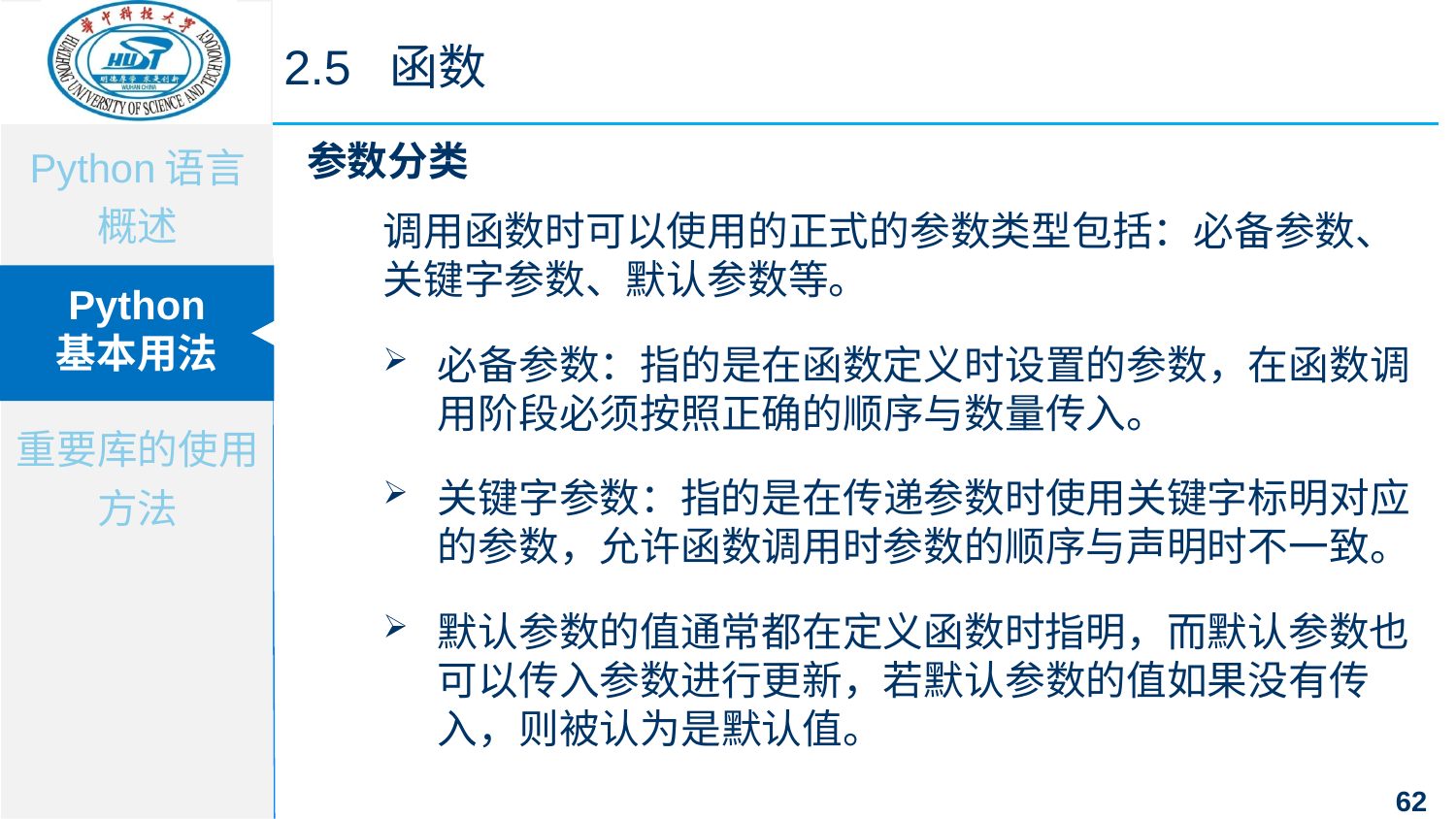

2.5  函数
参数分类
调用函数时可以使用的正式的参数类型包括：必备参数、关键字参数、默认参数等。
必备参数：指的是在函数定义时设置的参数，在函数调用阶段必须按照正确的顺序与数量传入。
关键字参数：指的是在传递参数时使用关键字标明对应的参数，允许函数调用时参数的顺序与声明时不一致。
默认参数的值通常都在定义函数时指明，而默认参数也可以传入参数进行更新，若默认参数的值如果没有传入，则被认为是默认值。